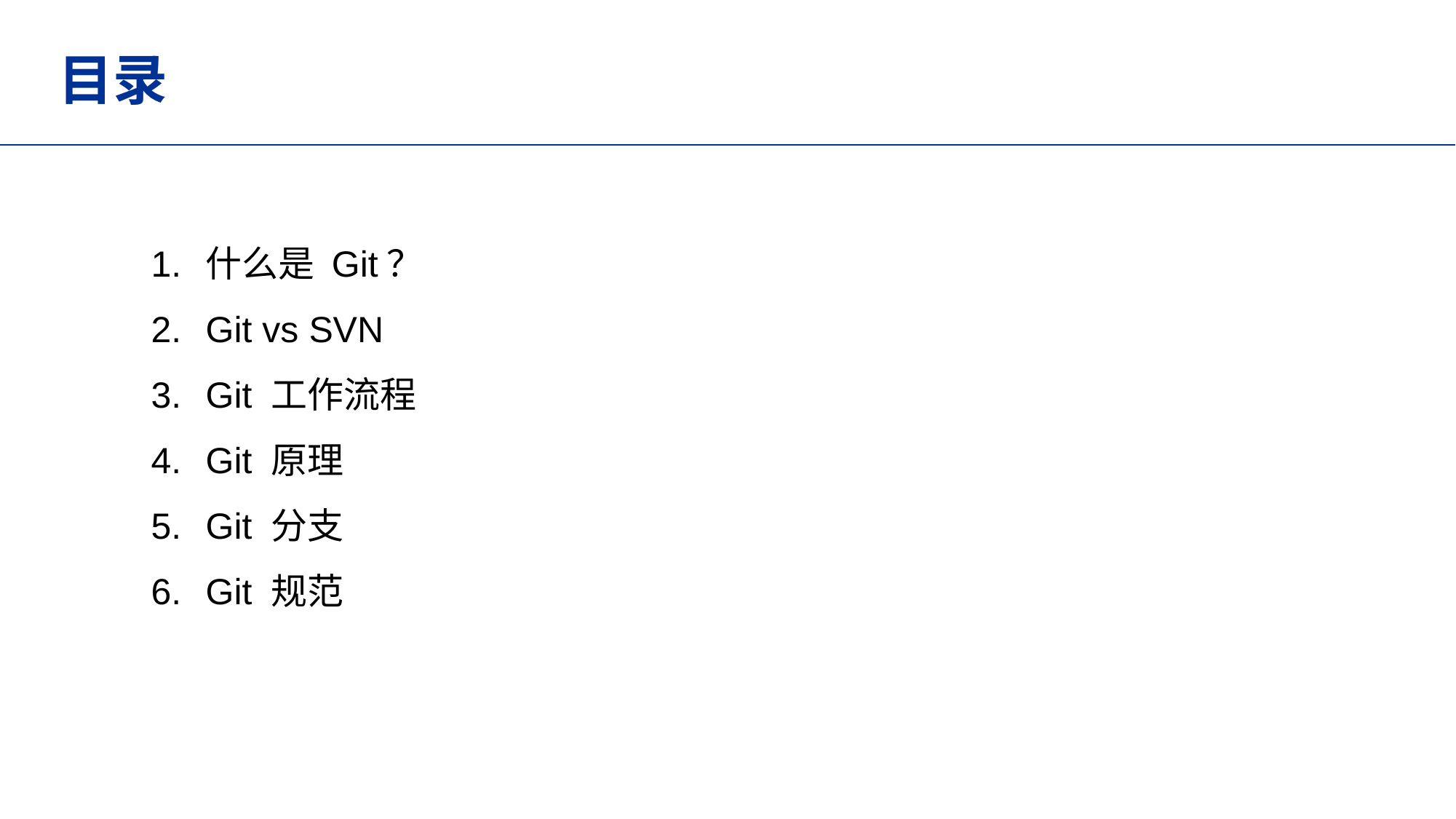

# 目录
什么是 Git？
Git vs SVN
Git 工作流程
Git 原理
Git 分支
Git 规范